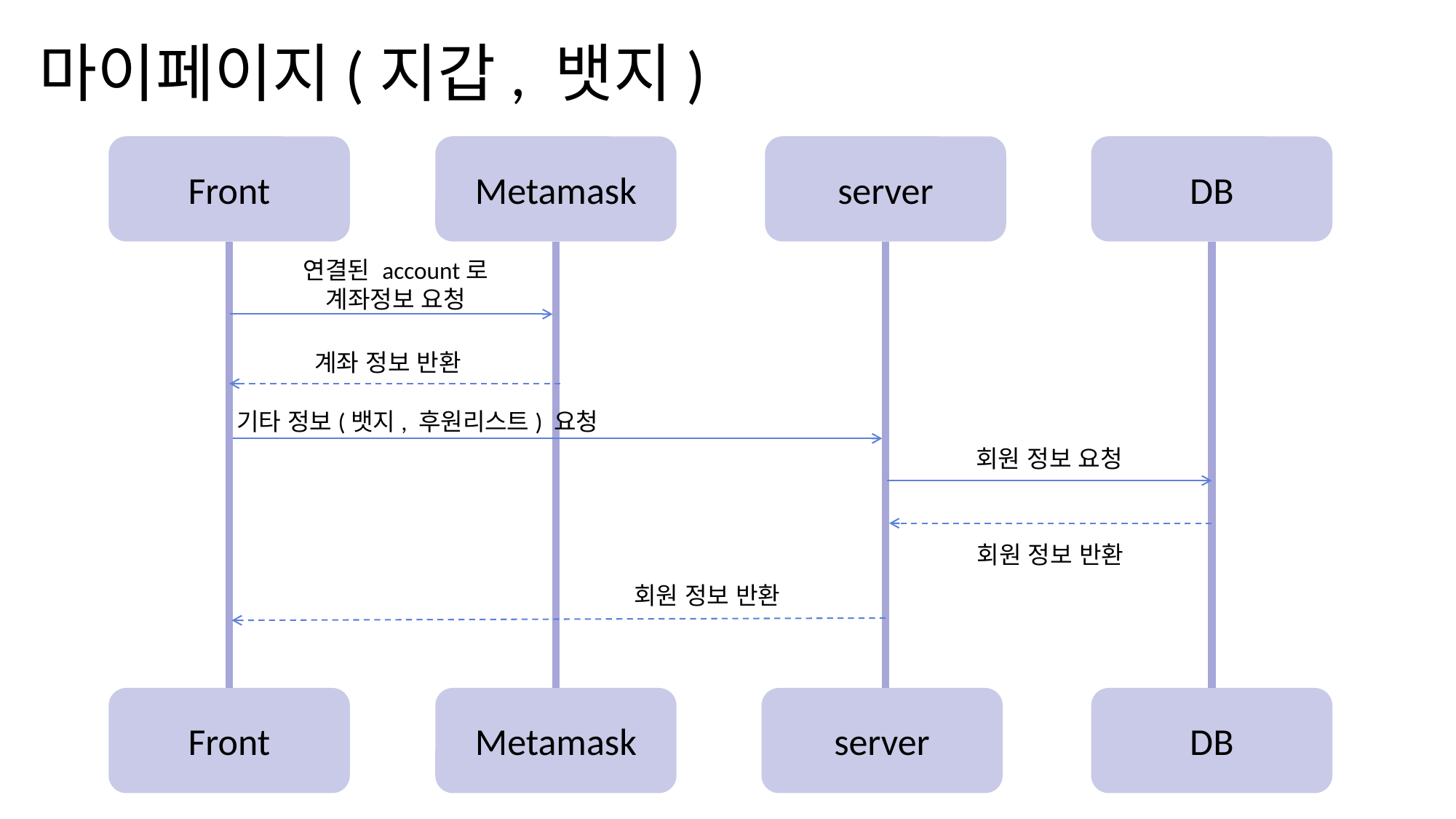

# 마이페이지(지갑, 뱃지)
Front
Metamask
server
DB
연결된 account로 계좌정보 요청
계좌 정보 반환
기타 정보(뱃지, 후원리스트) 요청
회원 정보 요청
회원 정보 반환
회원 정보 반환
Front
Metamask
server
DB